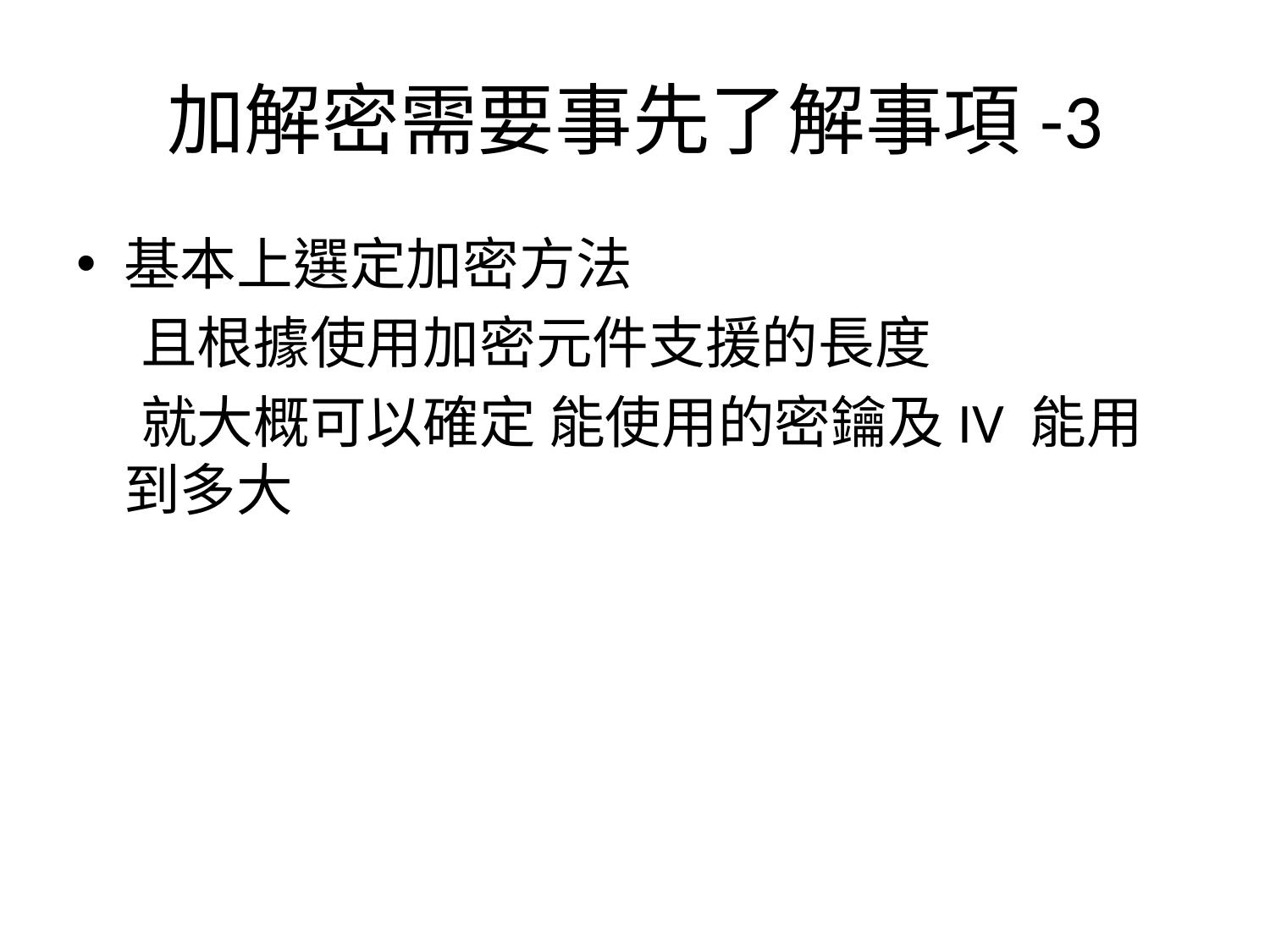

# 加解密需要事先了解事項-3
基本上選定加密方法
    且根據使用加密元件支援的長度
    就大概可以確定 能使用的密鑰及IV 能用到多大